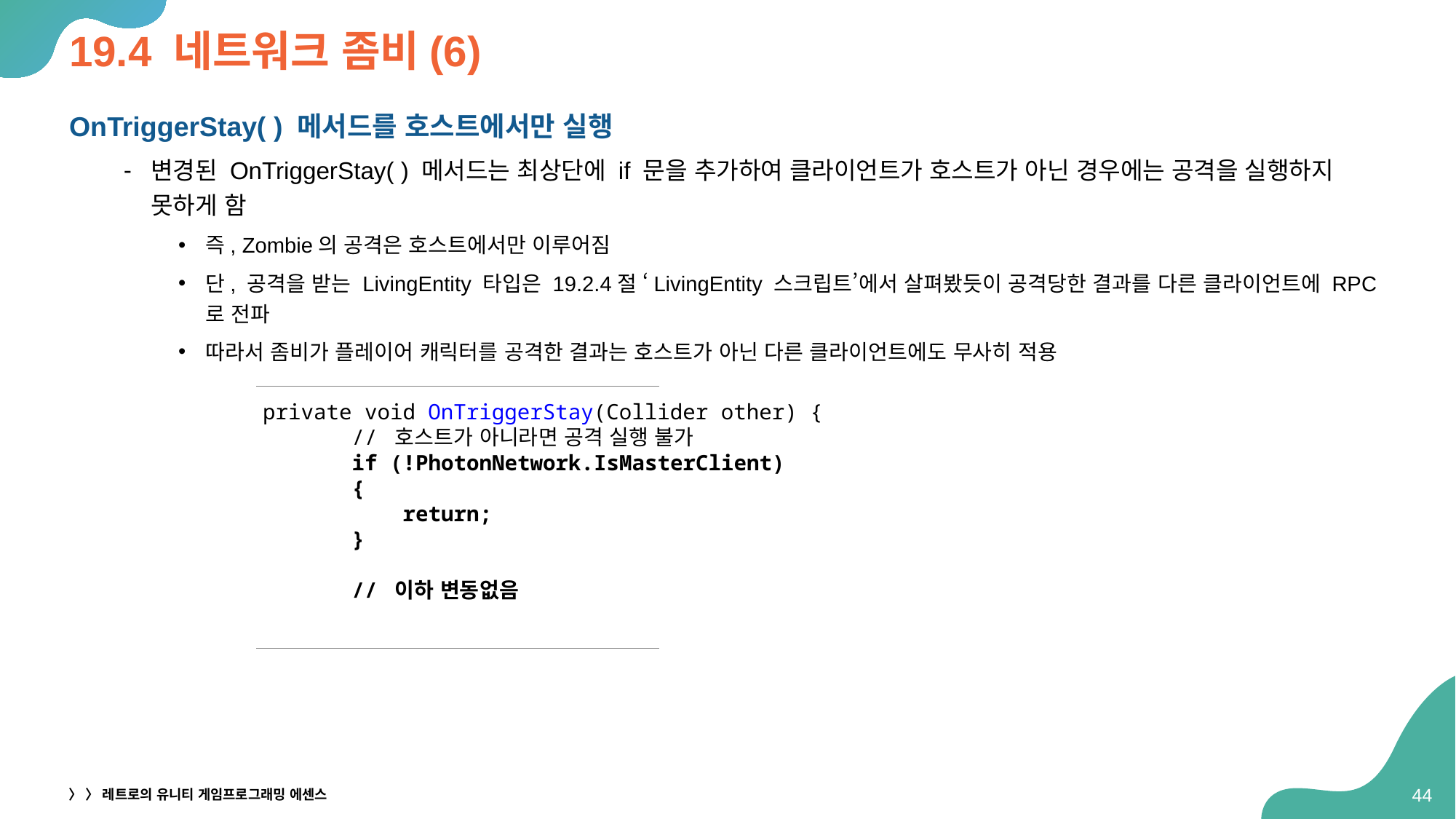

# 19.4 네트워크 좀비(6)
OnTriggerStay( ) 메서드를 호스트에서만 실행
변경된 OnTriggerStay( ) 메서드는 최상단에 if 문을 추가하여 클라이언트가 호스트가 아닌 경우에는 공격을 실행하지 못하게 함
즉, Zombie의 공격은 호스트에서만 이루어짐
단, 공격을 받는 LivingEntity 타입은 19.2.4절 ‘LivingEntity 스크립트’에서 살펴봤듯이 공격당한 결과를 다른 클라이언트에 RPC로 전파
따라서 좀비가 플레이어 캐릭터를 공격한 결과는 호스트가 아닌 다른 클라이언트에도 무사히 적용
 private void OnTriggerStay(Collider other) {
        // 호스트가 아니라면 공격 실행 불가
        if (!PhotonNetwork.IsMasterClient)
        {
            return;
        }

        // 이하 변동없음
44